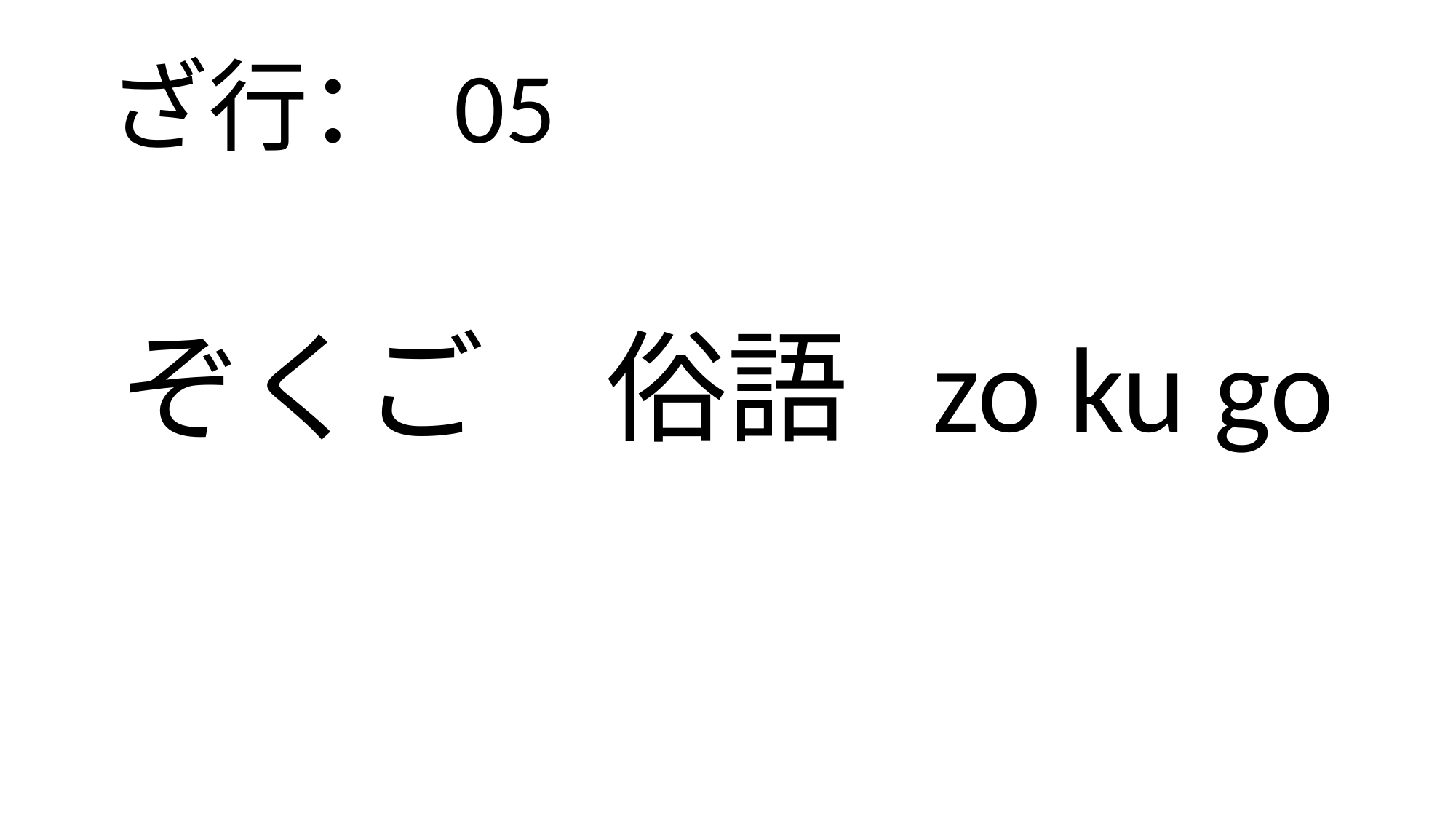

ざ行： 05
# ぞくご　俗語  zo ku go